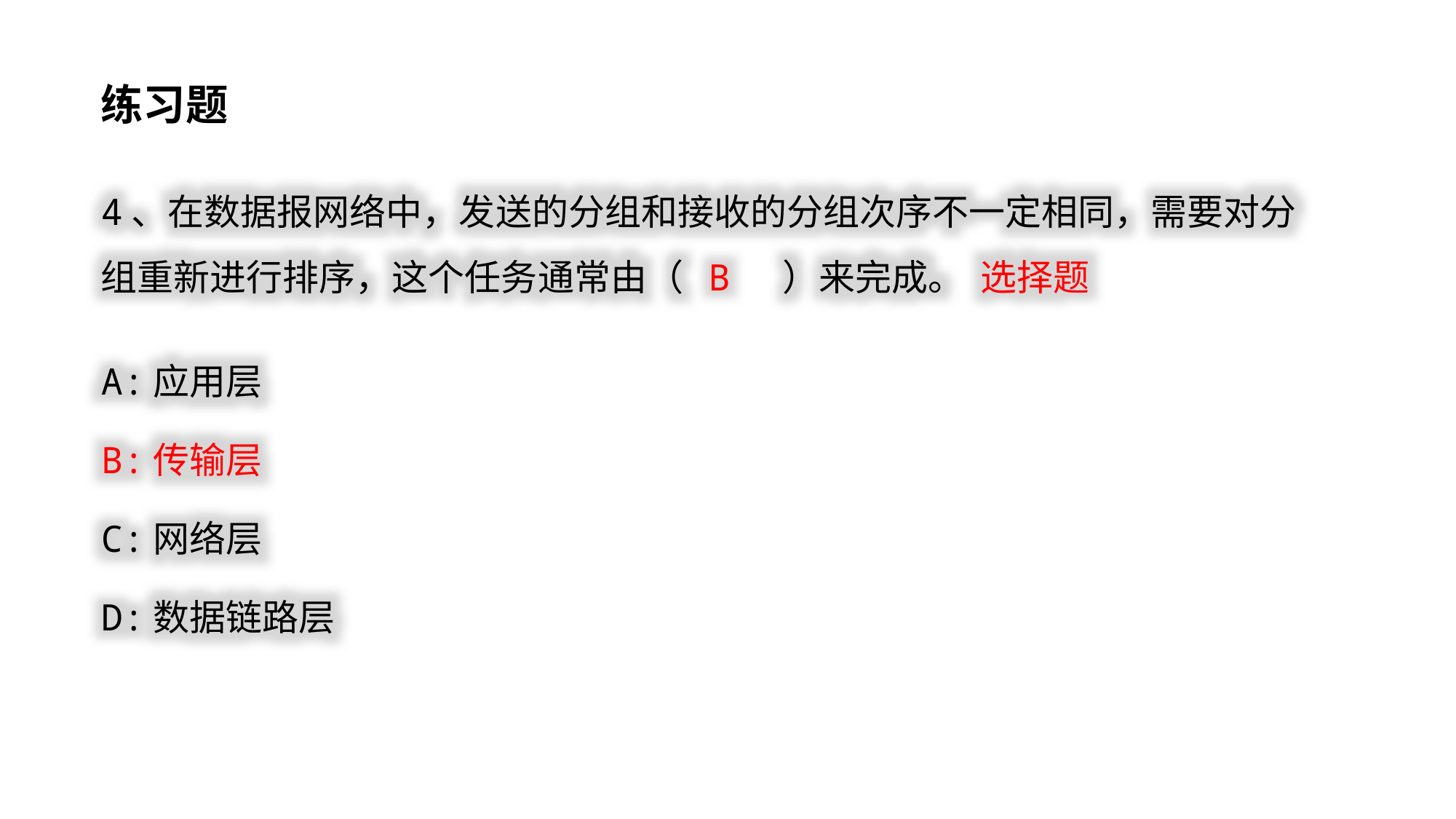

练习题
4、在数据报网络中，发送的分组和接收的分组次序不一定相同，需要对分组重新进行排序，这个任务通常由（  B  ）来完成。  选择题

A:应用层

B:传输层

C:网络层

D:数据链路层